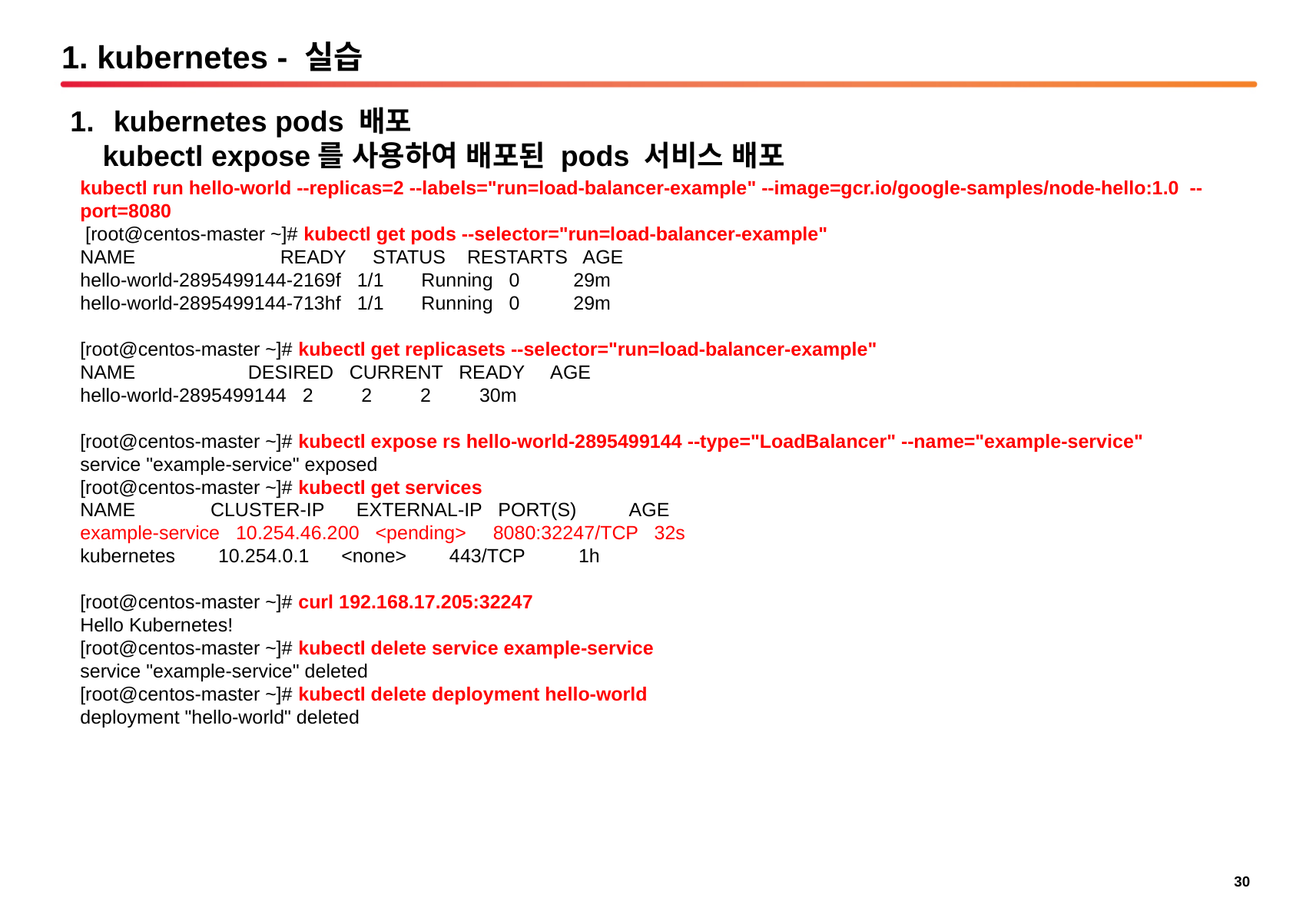

# 1. kubernetes - 실습
kubernetes pods 배포
    kubectl expose를 사용하여 배포된 pods 서비스 배포

kubectl run hello-world --replicas=2 --labels="run=load-balancer-example" --image=gcr.io/google-samples/node-hello:1.0  --port=8080
 [root@centos-master ~]# kubectl get pods --selector="run=load-balancer-example"
NAME                           READY     STATUS    RESTARTS   AGE
hello-world-2895499144-2169f   1/1       Running   0          29m
hello-world-2895499144-713hf   1/1       Running   0          29m

[root@centos-master ~]# kubectl get replicasets --selector="run=load-balancer-example"
NAME                     DESIRED   CURRENT   READY     AGE
hello-world-2895499144   2         2         2         30m

[root@centos-master ~]# kubectl expose rs hello-world-2895499144 --type="LoadBalancer" --name="example-service"
service "example-service" exposed
[root@centos-master ~]# kubectl get services
NAME              CLUSTER-IP      EXTERNAL-IP   PORT(S)          AGE
example-service   10.254.46.200   <pending>     8080:32247/TCP   32s
kubernetes        10.254.0.1      <none>        443/TCP          1h

[root@centos-master ~]# curl 192.168.17.205:32247
Hello Kubernetes!
[root@centos-master ~]# kubectl delete service example-service
service "example-service" deleted
[root@centos-master ~]# kubectl delete deployment hello-world
deployment "hello-world" deleted